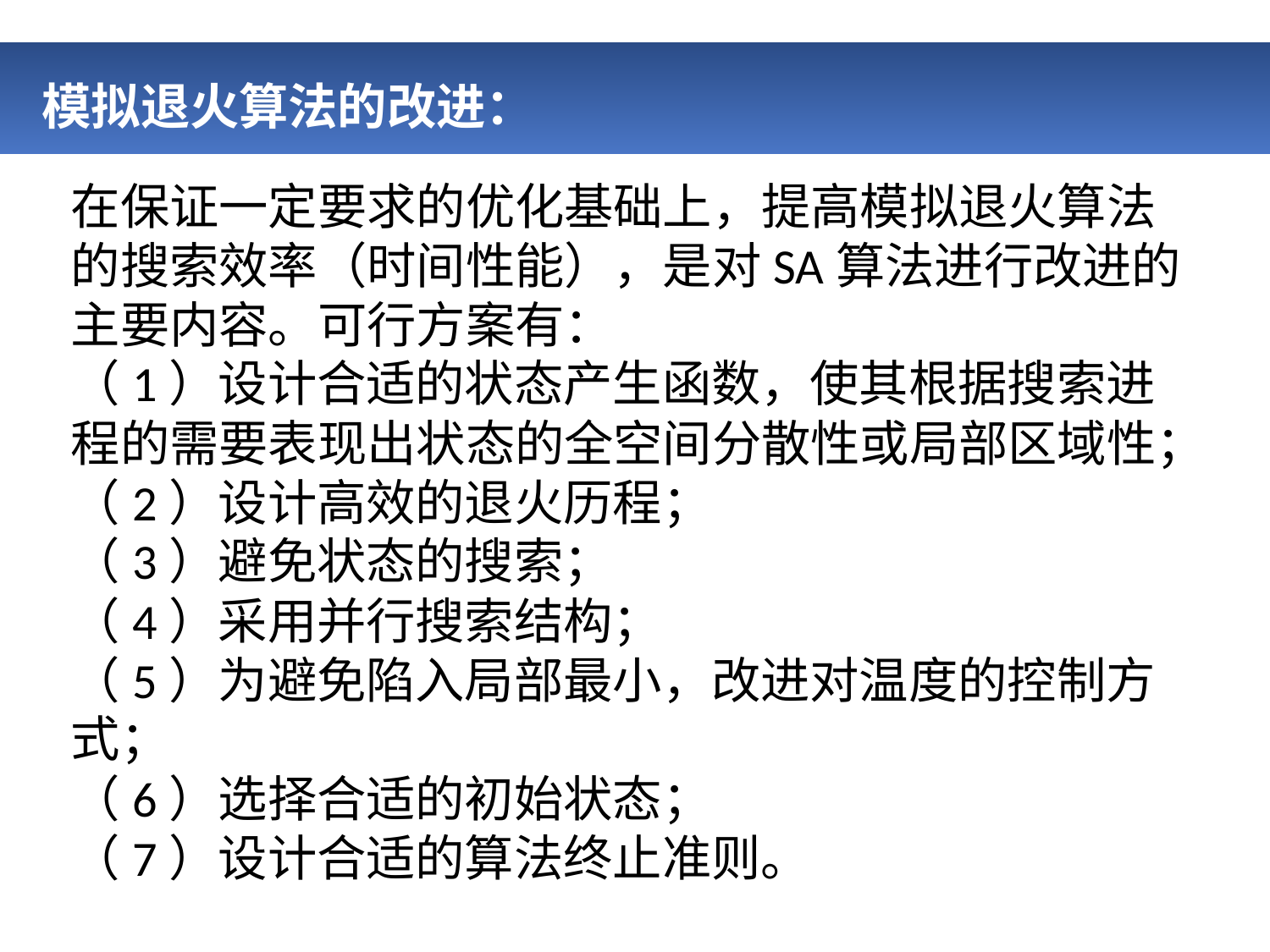

# 模拟退火算法的改进：
在保证一定要求的优化基础上，提高模拟退火算法的搜索效率（时间性能），是对SA算法进行改进的主要内容。可行方案有：
（1）设计合适的状态产生函数，使其根据搜索进程的需要表现出状态的全空间分散性或局部区域性；（2）设计高效的退火历程；
（3）避免状态的搜索；
（4）采用并行搜索结构；
（5）为避免陷入局部最小，改进对温度的控制方式；
（6）选择合适的初始状态；
（7）设计合适的算法终止准则。